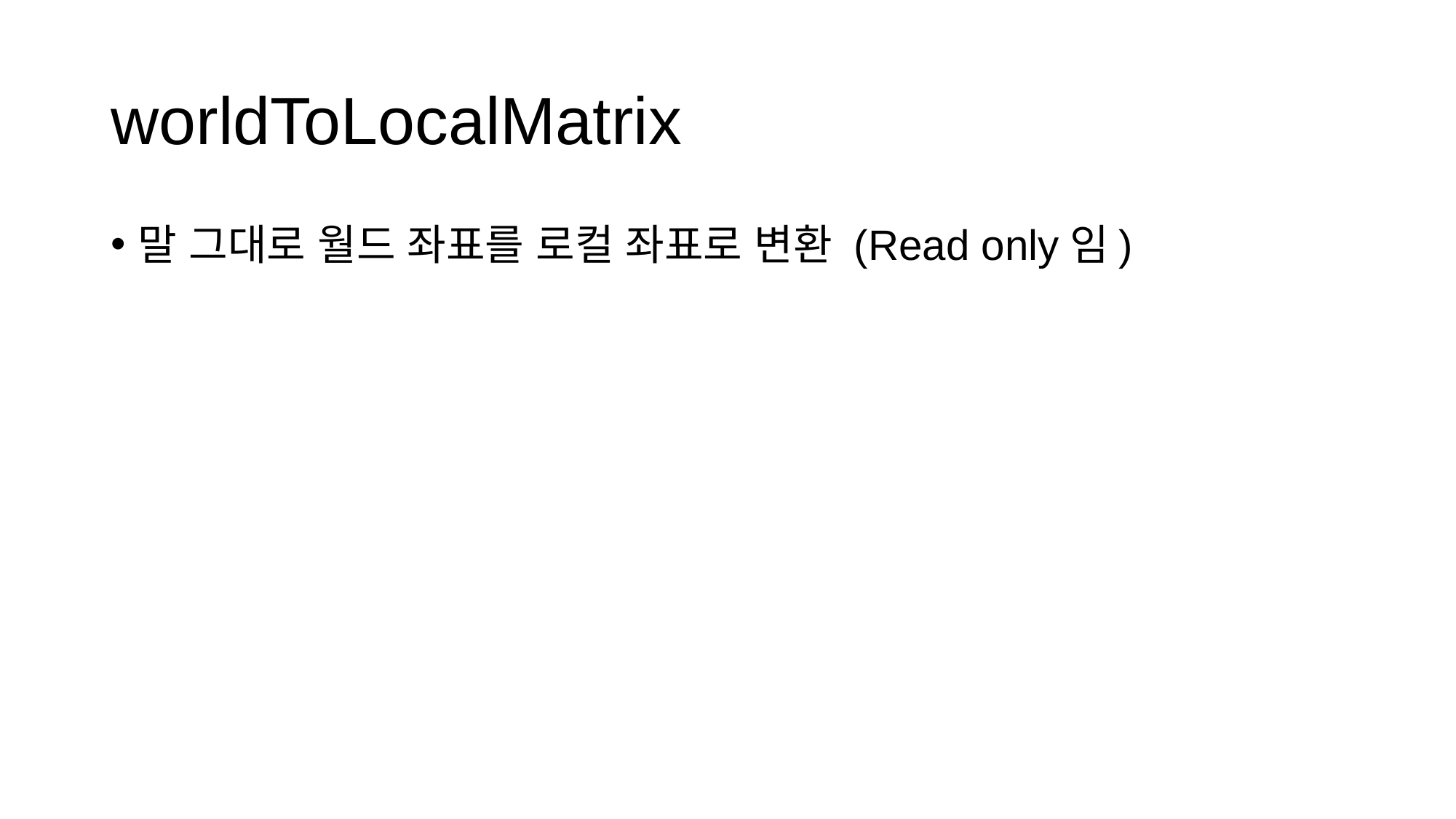

# worldToLocalMatrix
말 그대로 월드 좌표를 로컬 좌표로 변환 (Read only임)